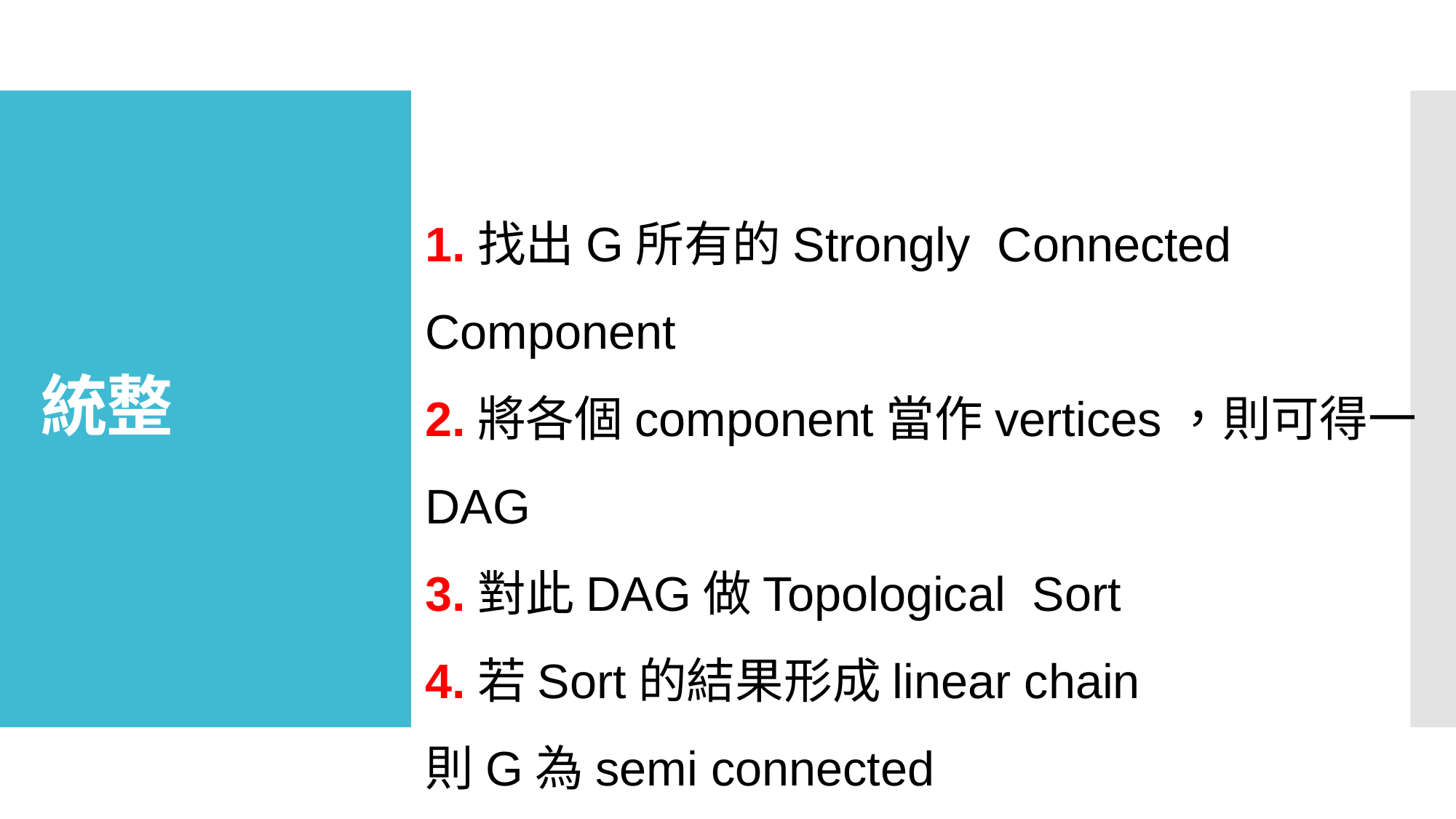

# 統整
1.找出G所有的Strongly  Connected  Component
2.將各個component當作vertices，則可得一DAG
3.對此DAG做Topological  Sort
4.若Sort的結果形成linear chain
則G為semi connected